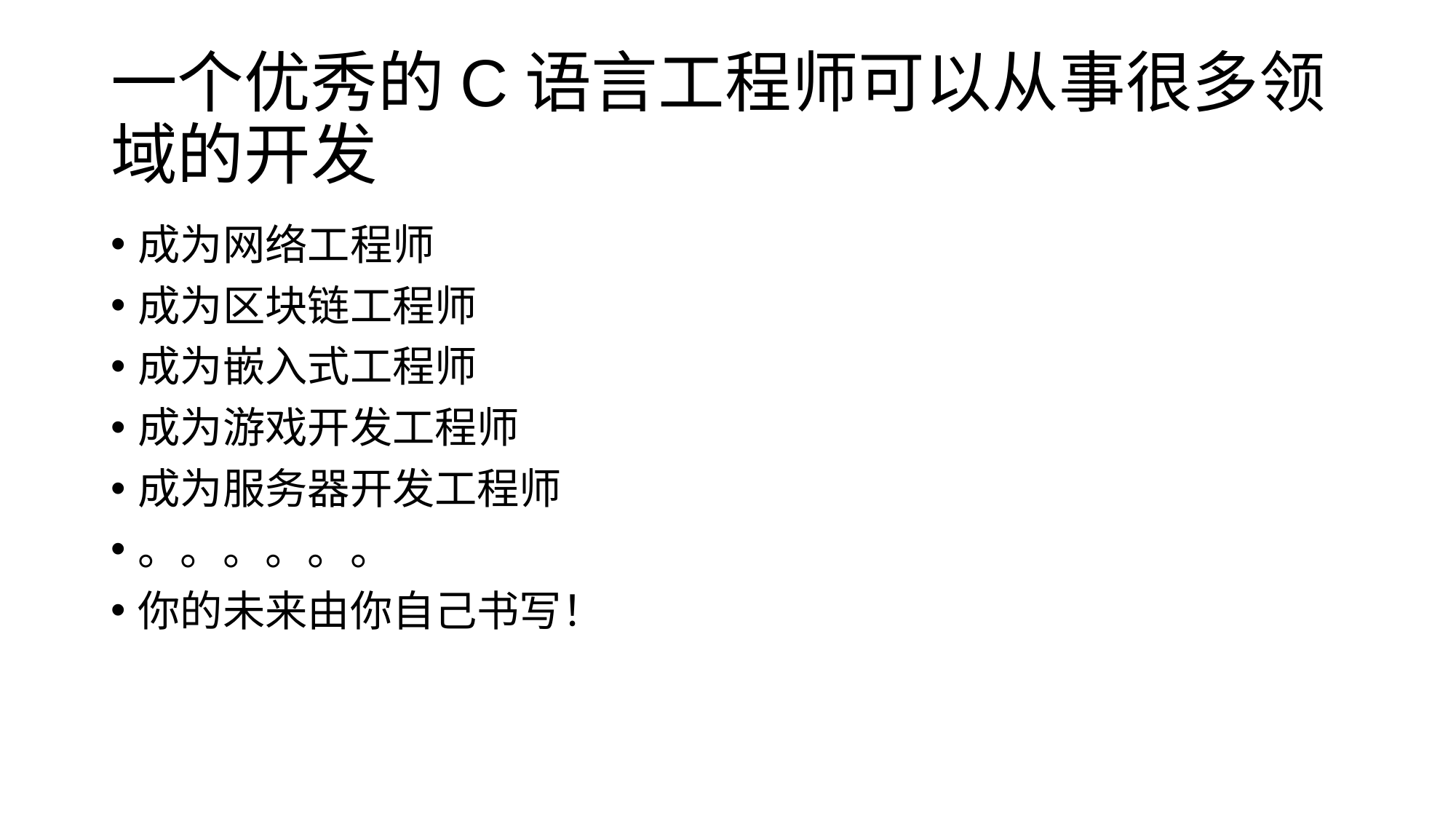

# 一个优秀的C语言工程师可以从事很多领域的开发
成为网络工程师
成为区块链工程师
成为嵌入式工程师
成为游戏开发工程师
成为服务器开发工程师
。。。。。。
你的未来由你自己书写！